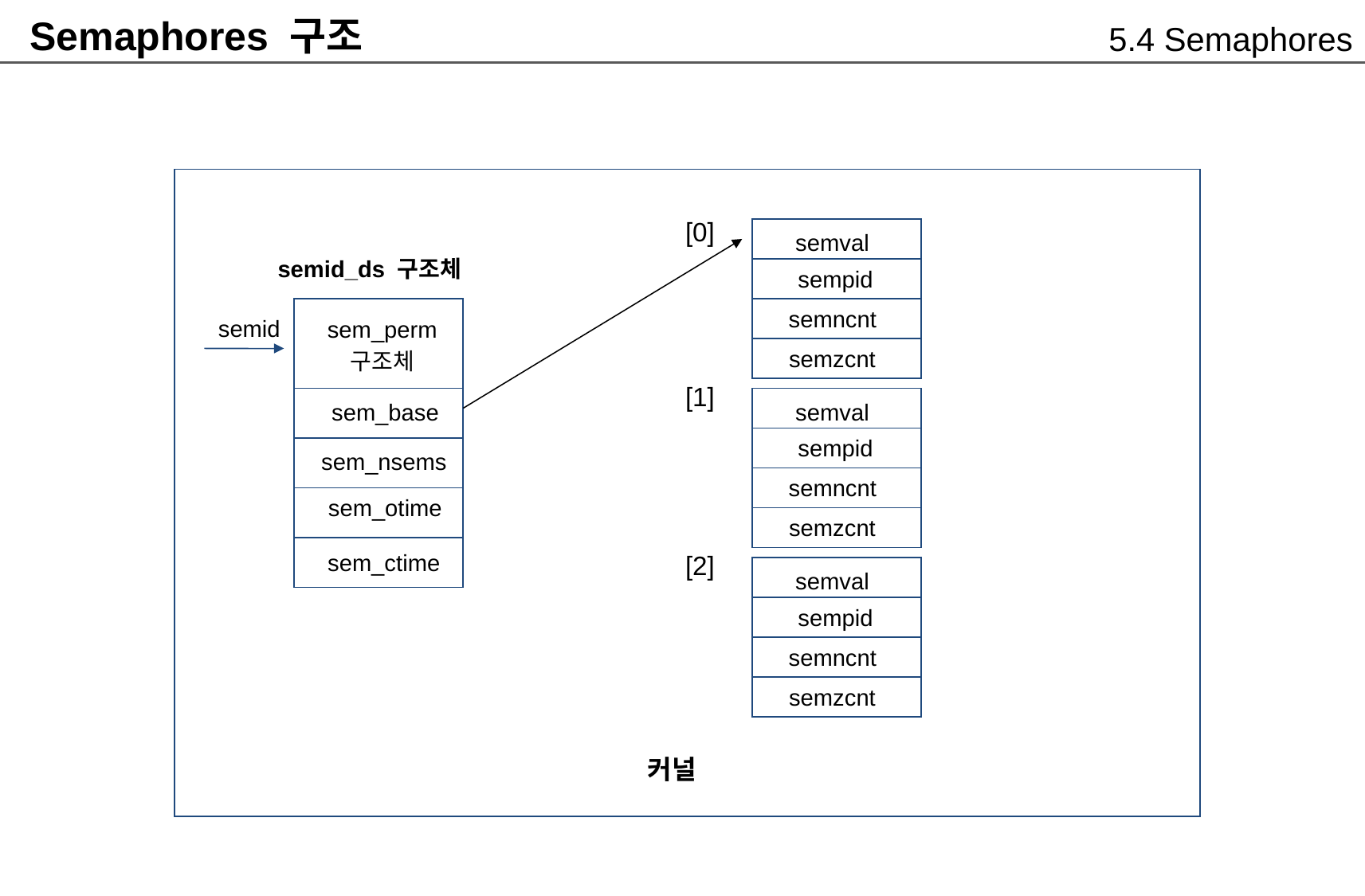

# Semaphores 구조
5.4 Semaphores

[0]

semval

semid_ds 구조체

sempid

semncnt
sem_perm
구조체
semid

semzcnt

[1]

sem_base
semval

sempid

sem_nsems

semncnt

sem_otime

semzcnt

sem_ctime
[2]

semval

sempid

semncnt

semzcnt
커널